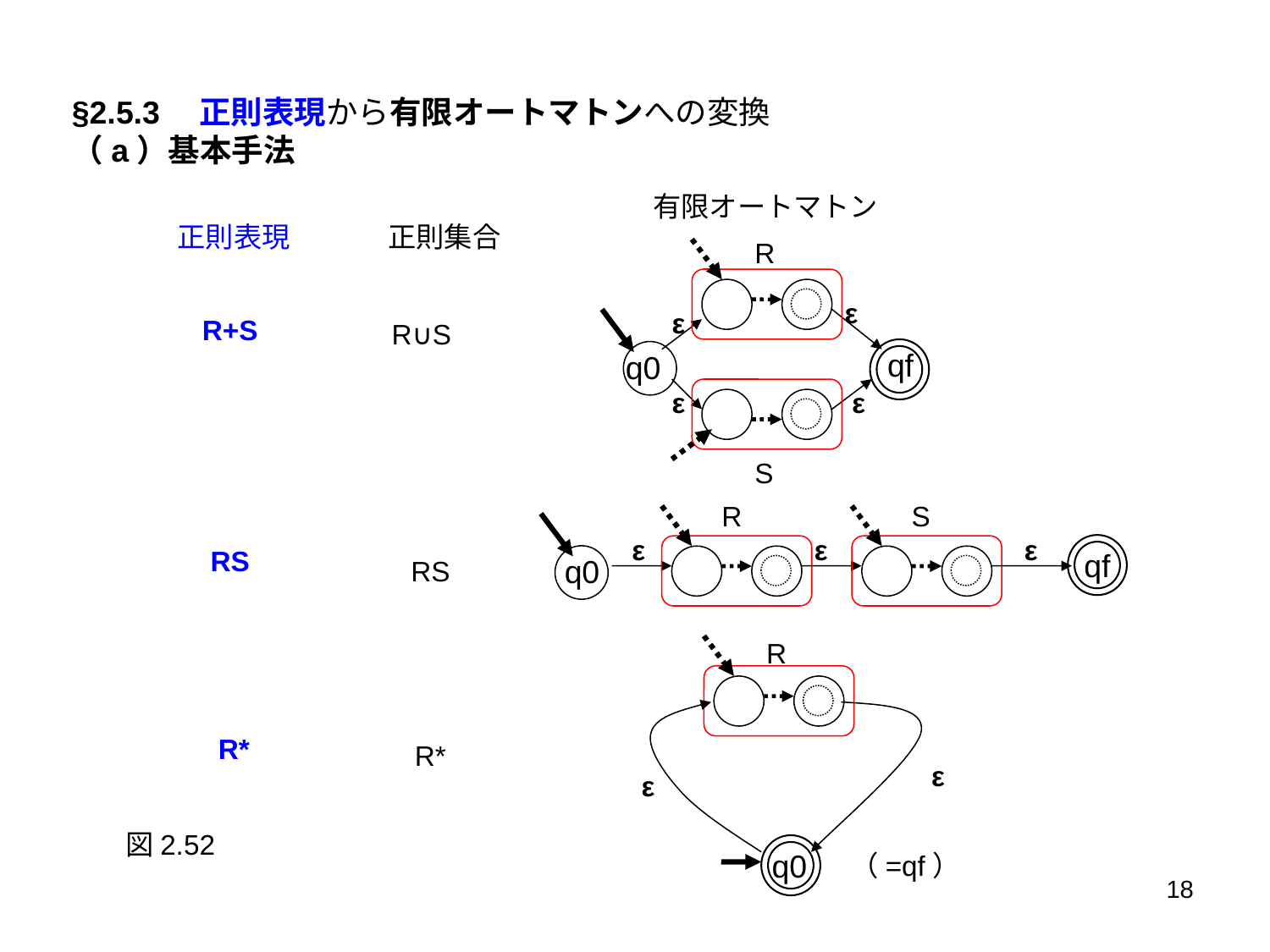

§2.5.3　正則表現から有限オートマトンへの変換
（a）基本手法
有限オートマトン
正則表現
正則集合
R

ε
ε

R+S

R∪S

qf

q0

ε

ε

S
R
S

ε
ε
ε

RS
qf
q0

RS

R

R*
R*
ε
ε
図2.52

q0
　　（=qf）

18